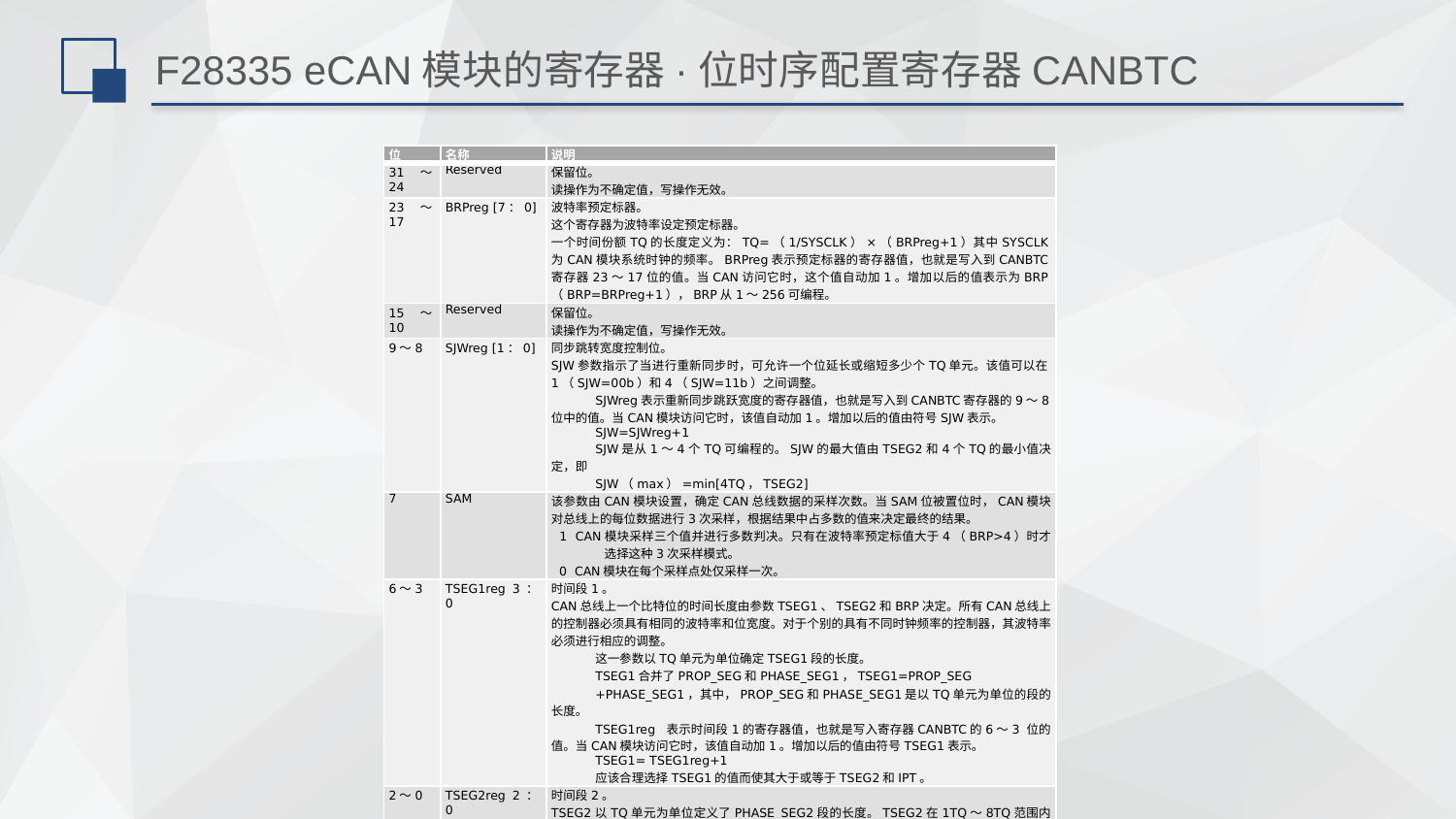

# F28335 eCAN模块的寄存器·位时序配置寄存器CANBTC
| 位 | 名称 | 说明 |
| --- | --- | --- |
| 31～24 | Reserved | 保留位。 读操作为不确定值，写操作无效。 |
| 23～17 | BRPreg [7：0] | 波特率预定标器。 这个寄存器为波特率设定预定标器。 一个时间份额TQ的长度定义为：TQ=（1/SYSCLK）×（BRPreg+1）其中SYSCLK为CAN模块系统时钟的频率。BRPreg表示预定标器的寄存器值，也就是写入到CANBTC寄存器23～17位的值。当CAN访问它时，这个值自动加1。增加以后的值表示为BRP（BRP=BRPreg+1），BRP从1～256可编程。 |
| 15～10 | Reserved | 保留位。 读操作为不确定值，写操作无效。 |
| 9～8 | SJWreg [1：0] | 同步跳转宽度控制位。 SJW参数指示了当进行重新同步时，可允许一个位延长或缩短多少个TQ单元。该值可以在1（SJW=00b）和4（SJW=11b）之间调整。 SJWreg表示重新同步跳跃宽度的寄存器值，也就是写入到CANBTC寄存器的9～8位中的值。当CAN模块访问它时，该值自动加1。增加以后的值由符号SJW表示。 SJW=SJWreg+1 SJW是从1～4个TQ可编程的。SJW的最大值由TSEG2和4个TQ的最小值决定，即 SJW（max）=min[4TQ，TSEG2] |
| 7 | SAM | 该参数由CAN模块设置，确定CAN总线数据的采样次数。当SAM位被置位时，CAN模块对总线上的每位数据进行3次采样，根据结果中占多数的值来决定最终的结果。 1 CAN模块采样三个值并进行多数判决。只有在波特率预定标值大于4（BRP>4）时才选择这种3次采样模式。 0 CAN模块在每个采样点处仅采样一次。 |
| 6～3 | TSEG1reg 3：0 | 时间段1。 CAN总线上一个比特位的时间长度由参数TSEG1、TSEG2和BRP决定。所有CAN总线上的控制器必须具有相同的波特率和位宽度。对于个别的具有不同时钟频率的控制器，其波特率必须进行相应的调整。 这一参数以TQ单元为单位确定TSEG1段的长度。 TSEG1合并了PROP\_SEG和PHASE\_SEG1，TSEG1=PROP\_SEG +PHASE\_SEG1，其中，PROP\_SEG和PHASE\_SEG1是以TQ单元为单位的段的长度。 TSEG1reg 表示时间段1的寄存器值，也就是写入寄存器CANBTC的6～3 位的值。当CAN模块访问它时，该值自动加1。增加以后的值由符号TSEG1表示。 TSEG1= TSEG1reg+1 应该合理选择TSEG1的值而使其大于或等于TSEG2和IPT。 |
| 2～0 | TSEG2reg 2：0 | 时间段2。 TSEG2以TQ单元为单位定义了PHASE\_SEG2段的长度。TSEG2在1TQ～8TQ范围内可编程，并且必须满足下面的定时规则： TSEG2必须小于或等于TSEG1并且必须大于或等于IPT。TSEG2reg表示时间段2的寄存器值，也就是写入寄存器CANBTC的2～0位的值。当CAN模块访问它时，该值自动加1。增加以后的值由符号TSEG2表示：TSEG2= TSEG2reg 2+1 |